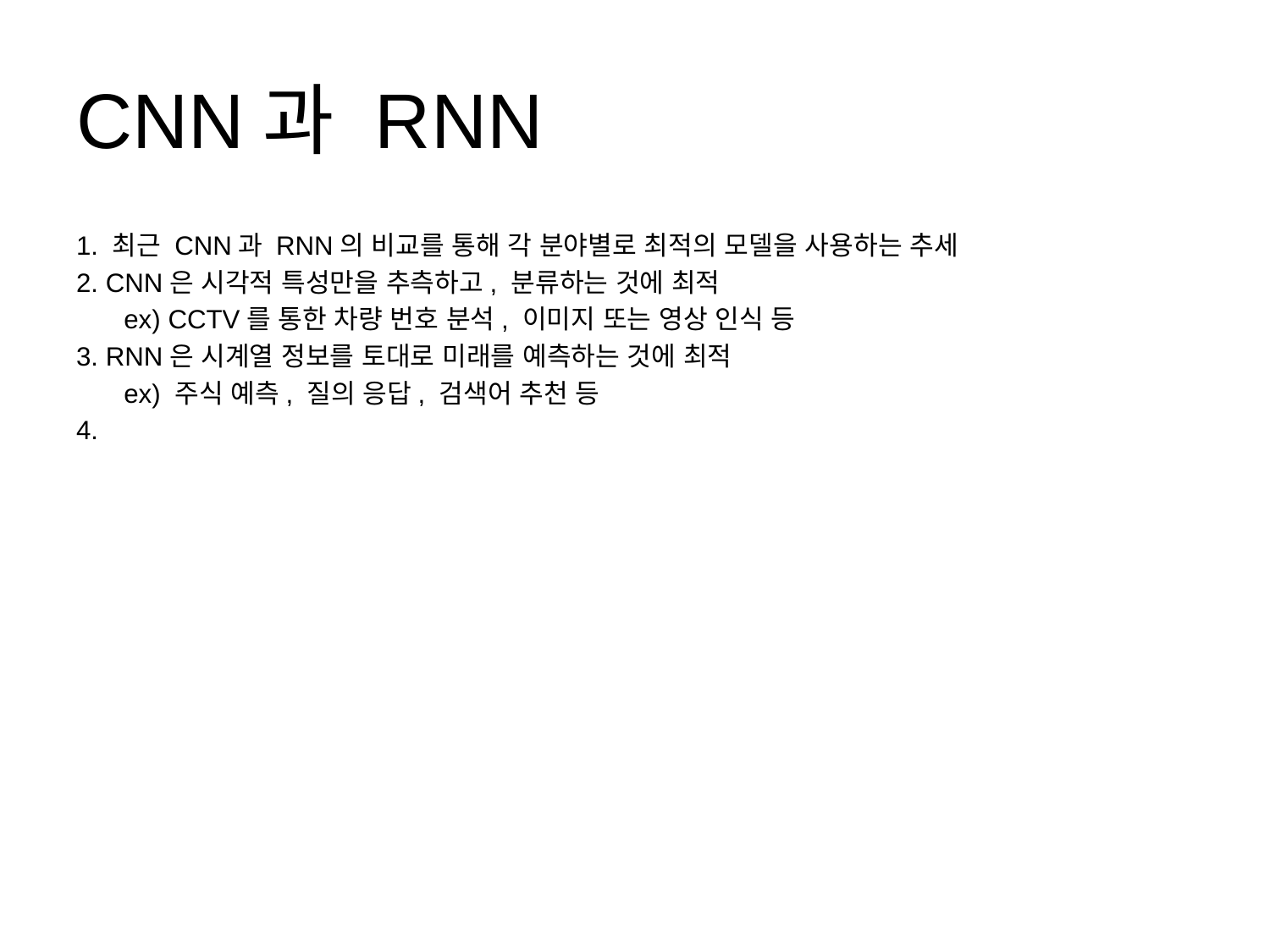

# CNN과 RNN
1. 최근 CNN과 RNN의 비교를 통해 각 분야별로 최적의 모델을 사용하는 추세
2. CNN은 시각적 특성만을 추측하고, 분류하는 것에 최적
	ex) CCTV를 통한 차량 번호 분석, 이미지 또는 영상 인식 등
3. RNN은 시계열 정보를 토대로 미래를 예측하는 것에 최적
	ex) 주식 예측, 질의 응답, 검색어 추천 등
4.